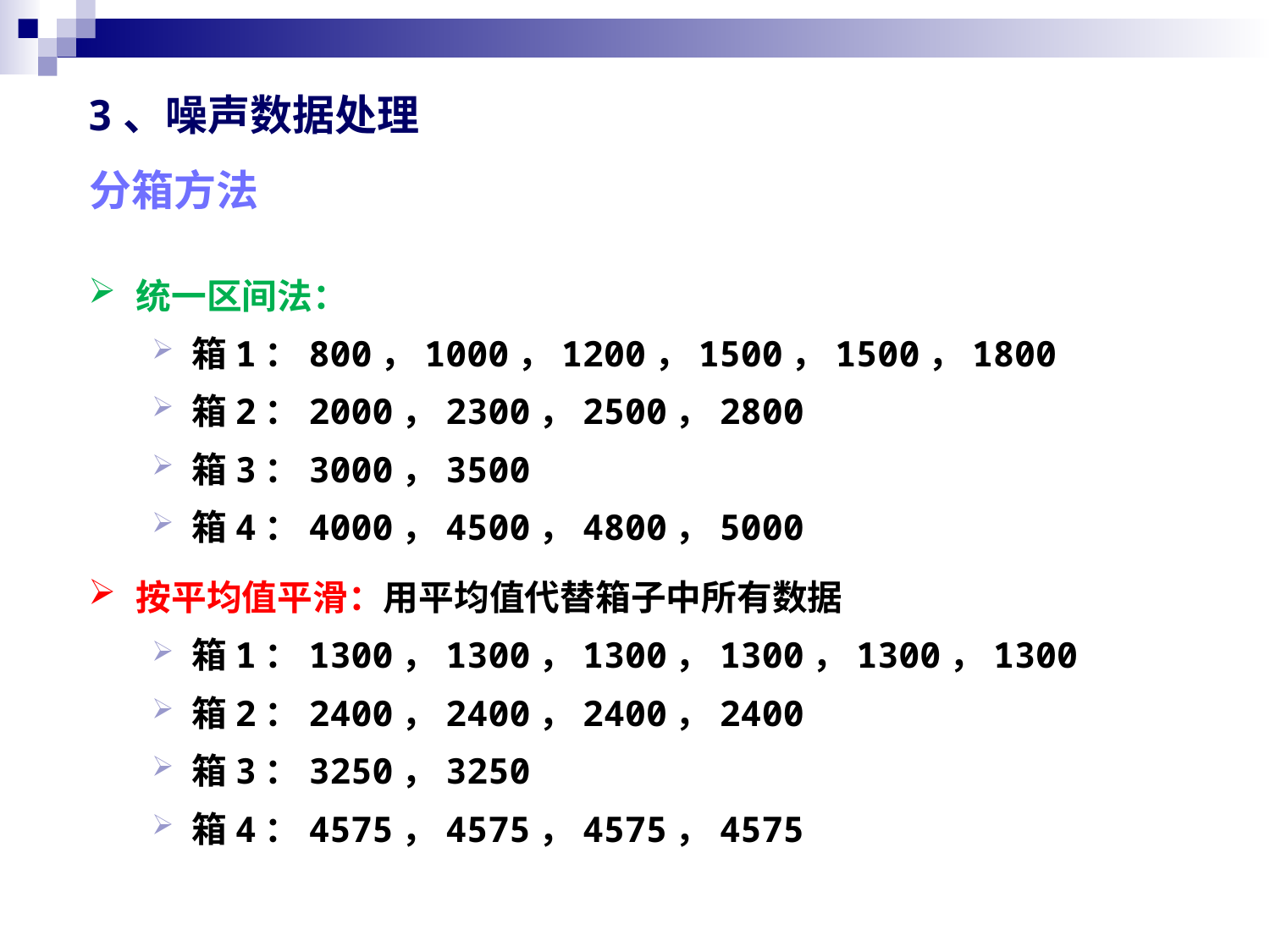

3、噪声数据处理
分箱方法
统一区间法：
箱1：800，1000，1200，1500，1500，1800
箱2：2000，2300，2500，2800
箱3：3000，3500
箱4：4000，4500，4800，5000
按平均值平滑：用平均值代替箱子中所有数据
箱1：1300，1300，1300，1300，1300，1300
箱2：2400，2400，2400，2400
箱3：3250，3250
箱4：4575，4575，4575，4575